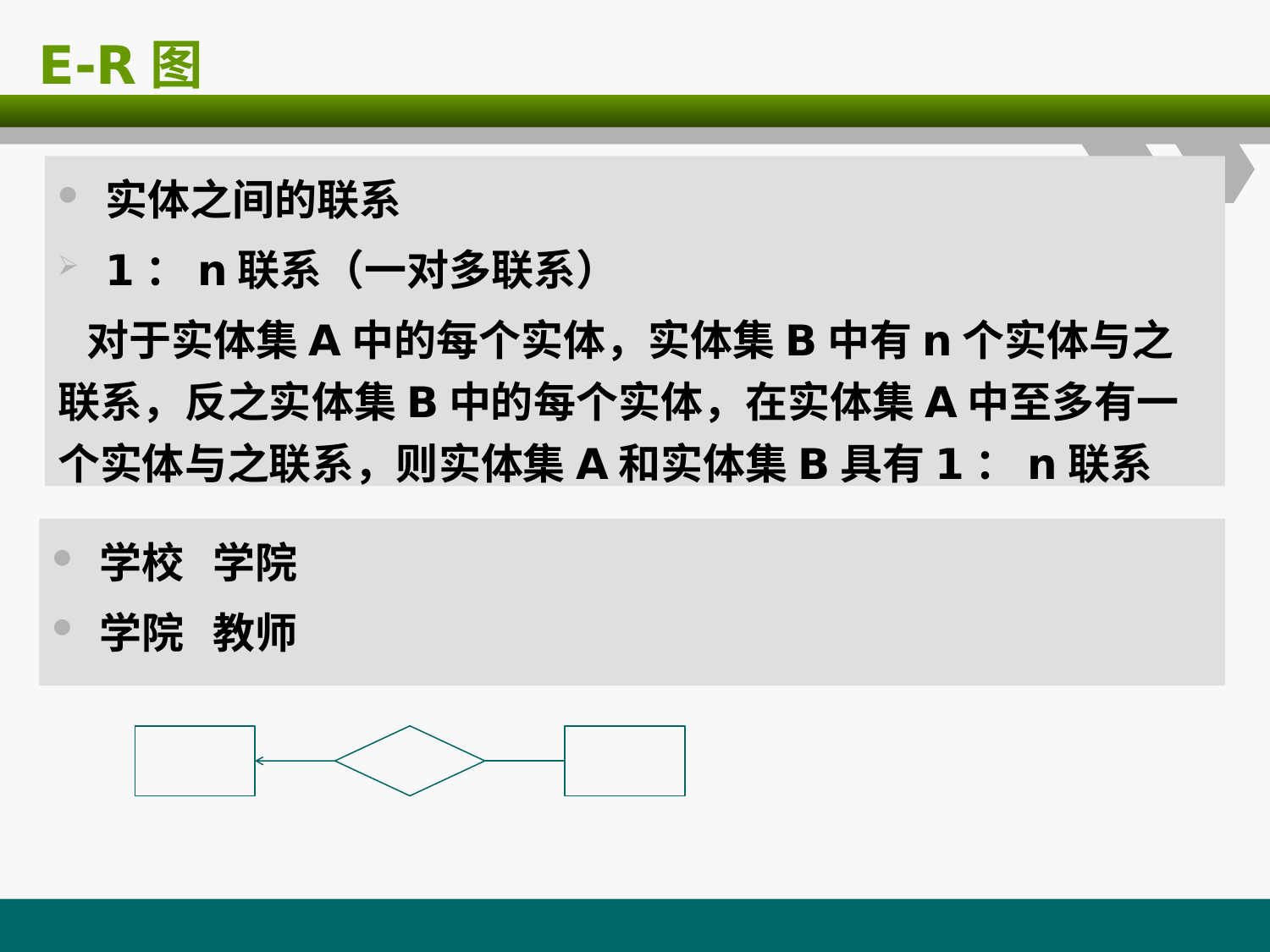

# E-R图
实体之间的联系
1：n联系（一对多联系）
  对于实体集A中的每个实体，实体集B中有n个实体与之联系，反之实体集B中的每个实体，在实体集A中至多有一个实体与之联系，则实体集A和实体集B具有1：n联系
学校   学院
学院   教师